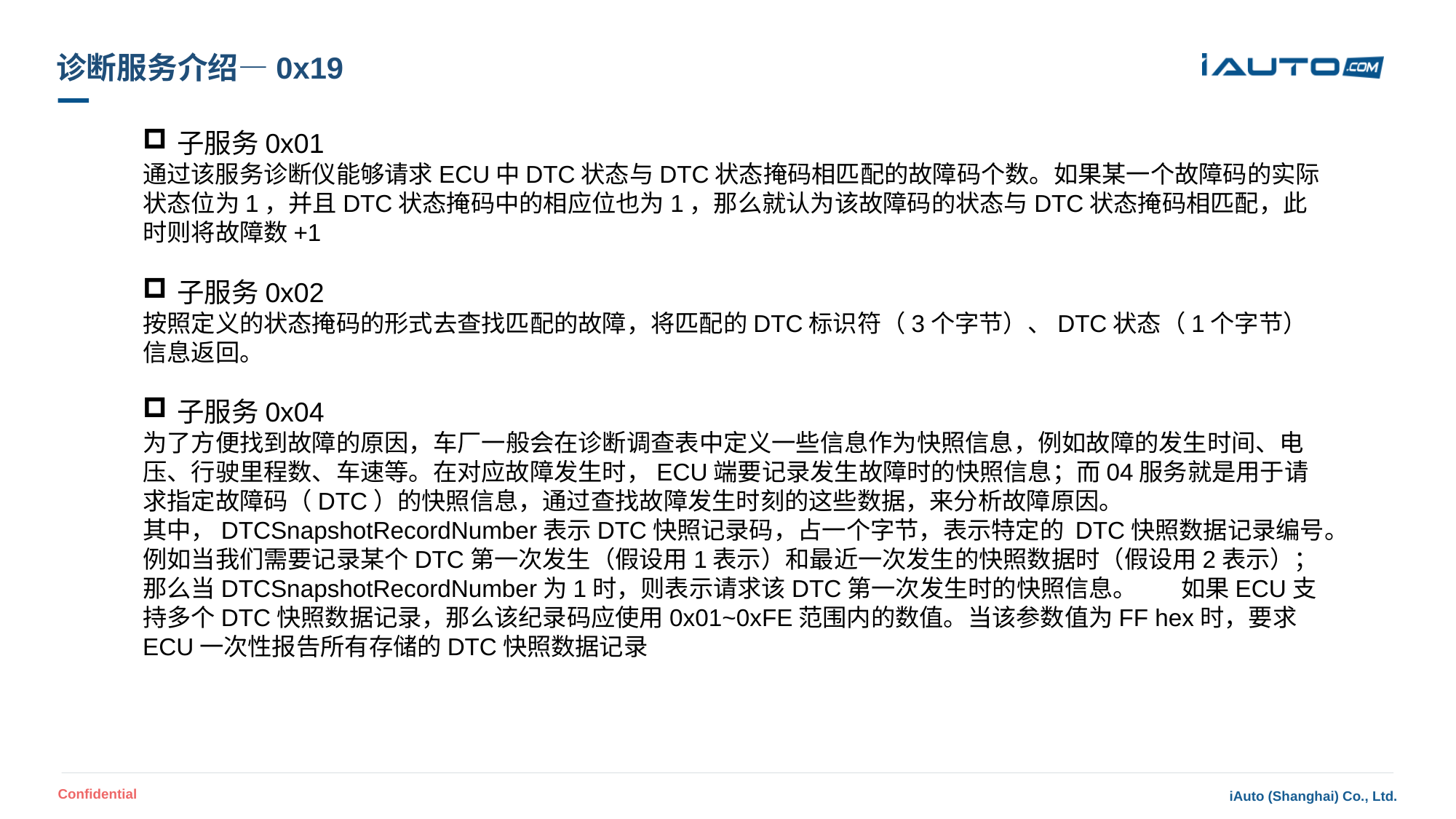

# 诊断服务介绍—0x19
子服务0x01
通过该服务诊断仪能够请求ECU中DTC状态与DTC状态掩码相匹配的故障码个数。如果某一个故障码的实际状态位为1，并且DTC状态掩码中的相应位也为1，那么就认为该故障码的状态与DTC状态掩码相匹配，此时则将故障数+1

子服务0x02
按照定义的状态掩码的形式去查找匹配的故障，将匹配的DTC标识符（3个字节）、DTC状态（1个字节）信息返回。

子服务0x04
为了方便找到故障的原因，车厂一般会在诊断调查表中定义一些信息作为快照信息，例如故障的发生时间、电压、行驶里程数、车速等。在对应故障发生时，ECU端要记录发生故障时的快照信息；而04服务就是用于请求指定故障码（DTC）的快照信息，通过查找故障发生时刻的这些数据，来分析故障原因。
其中，DTCSnapshotRecordNumber表示DTC快照记录码，占一个字节，表示特定的 DTC快照数据记录编号。例如当我们需要记录某个DTC第一次发生（假设用1表示）和最近一次发生的快照数据时（假设用2表示）；那么当DTCSnapshotRecordNumber为1时，则表示请求该DTC第一次发生时的快照信息。        如果ECU支持多个DTC快照数据记录，那么该纪录码应使用0x01~0xFE范围内的数值。当该参数值为FF hex时，要求ECU一次性报告所有存储的DTC快照数据记录